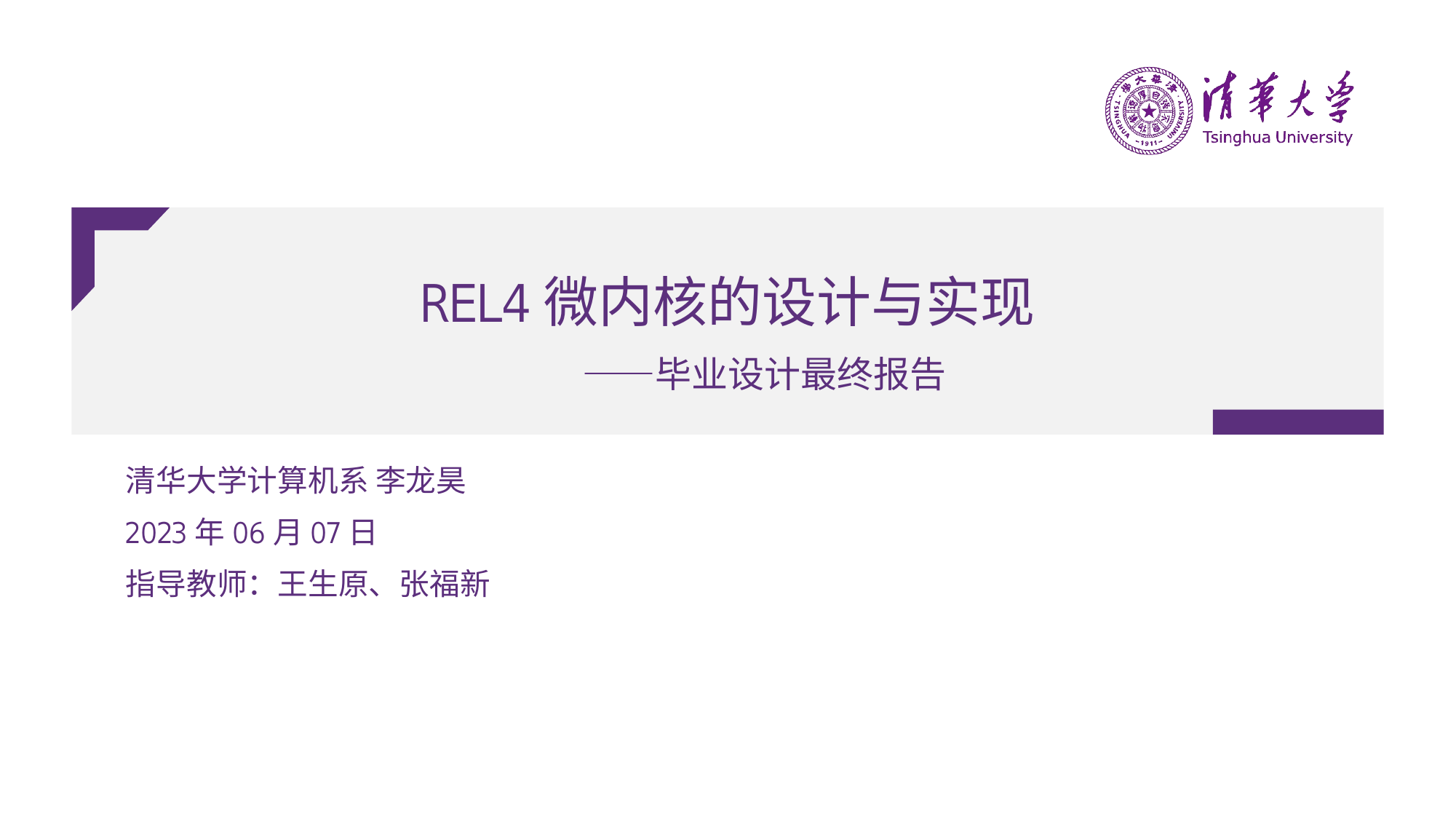

# REL4微内核的设计与实现 ——毕业设计最终报告
清华大学计算机系 李龙昊
2023年06月07日
指导教师：王生原、张福新